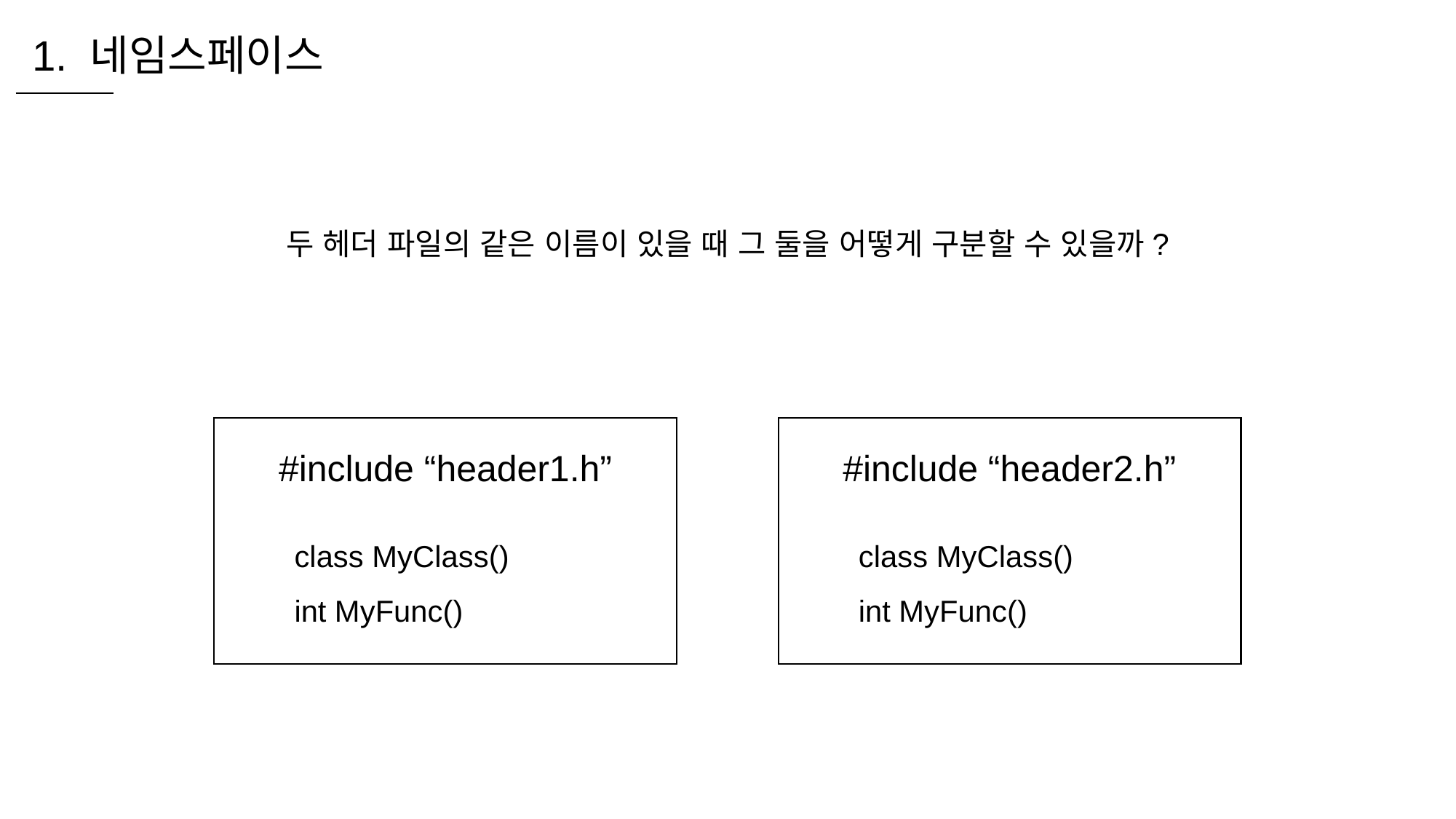

1. 네임스페이스
두 헤더 파일의 같은 이름이 있을 때 그 둘을 어떻게 구분할 수 있을까?

#include “header1.h”
class MyClass()
int MyFunc()

#include “header2.h”
class MyClass()
int MyFunc()